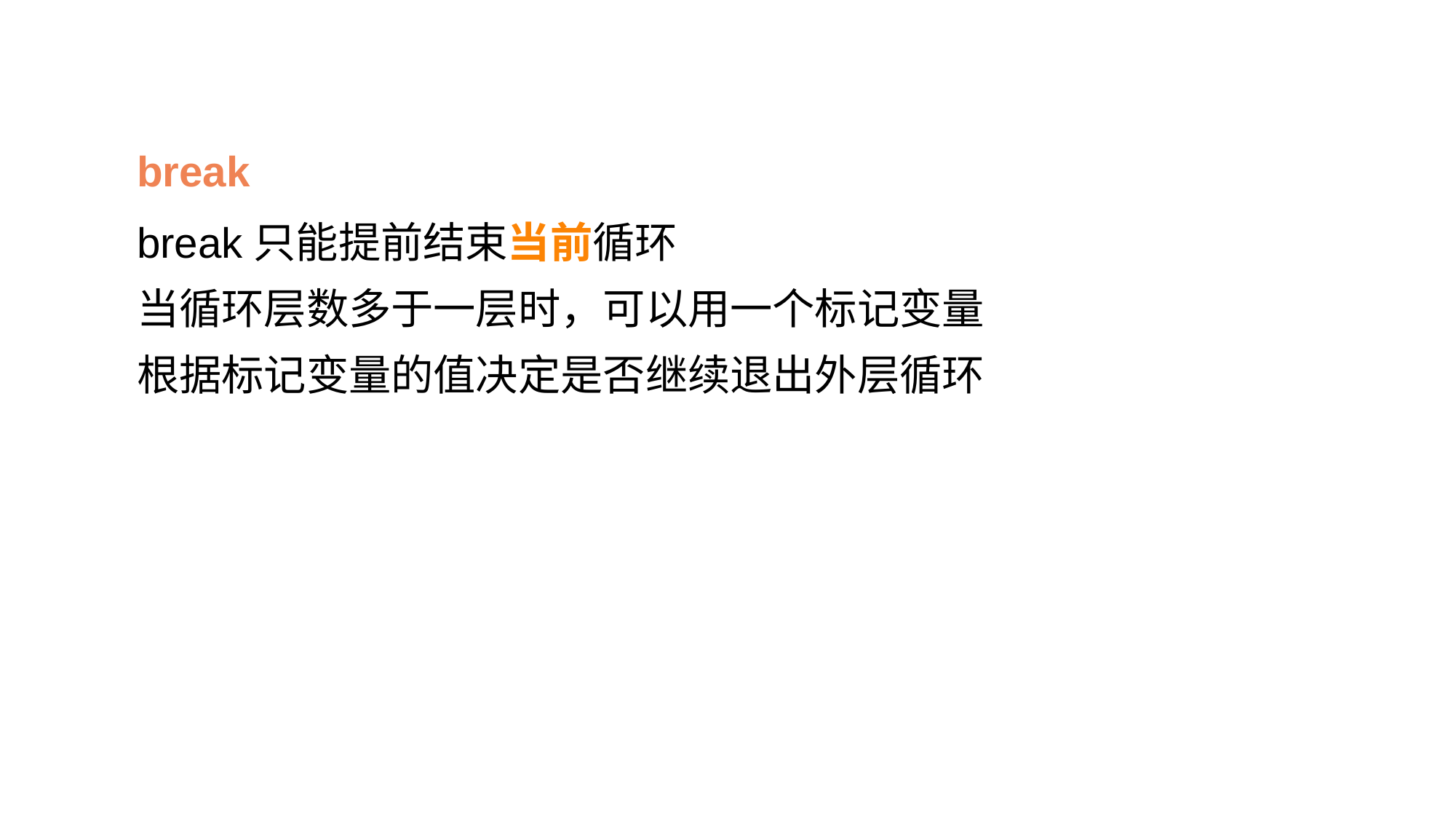

break
break只能提前结束当前循环
当循环层数多于一层时，可以用一个标记变量
根据标记变量的值决定是否继续退出外层循环